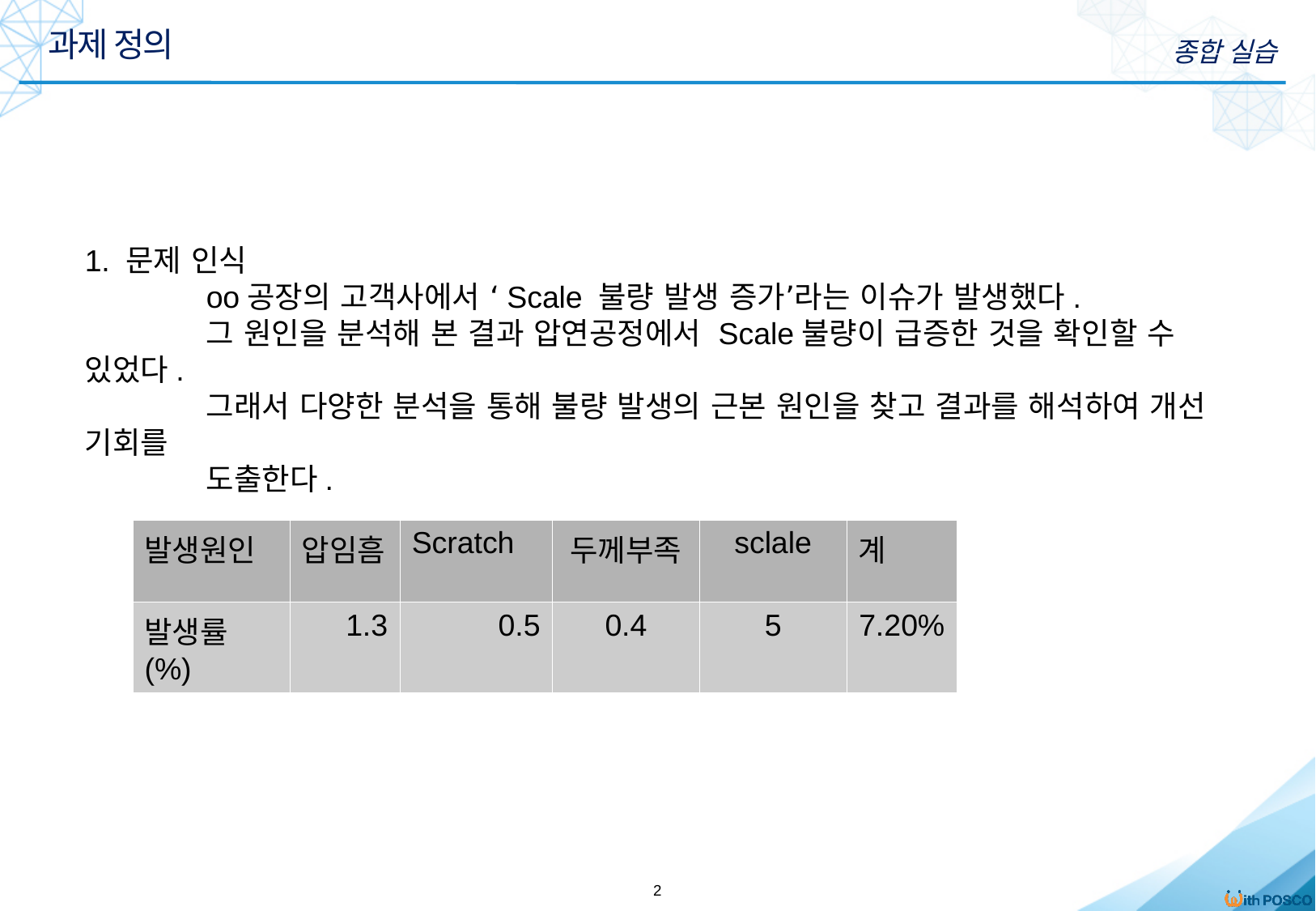

과제 정의
종합 실습
1. 문제 인식
	oo공장의 고객사에서 ‘Scale 불량 발생 증가’라는 이슈가 발생했다.
	그 원인을 분석해 본 결과 압연공정에서 Scale불량이 급증한 것을 확인할 수 있었다.
	그래서 다양한 분석을 통해 불량 발생의 근본 원인을 찾고 결과를 해석하여 개선 기회를
	도출한다.

| 발생원인 | 압임흠 | Scratch | 두께부족 | sclale | 계 |
| --- | --- | --- | --- | --- | --- |
| 발생률(%) | 1.3 | 0.5 | 0.4 | 5 | 7.20% |